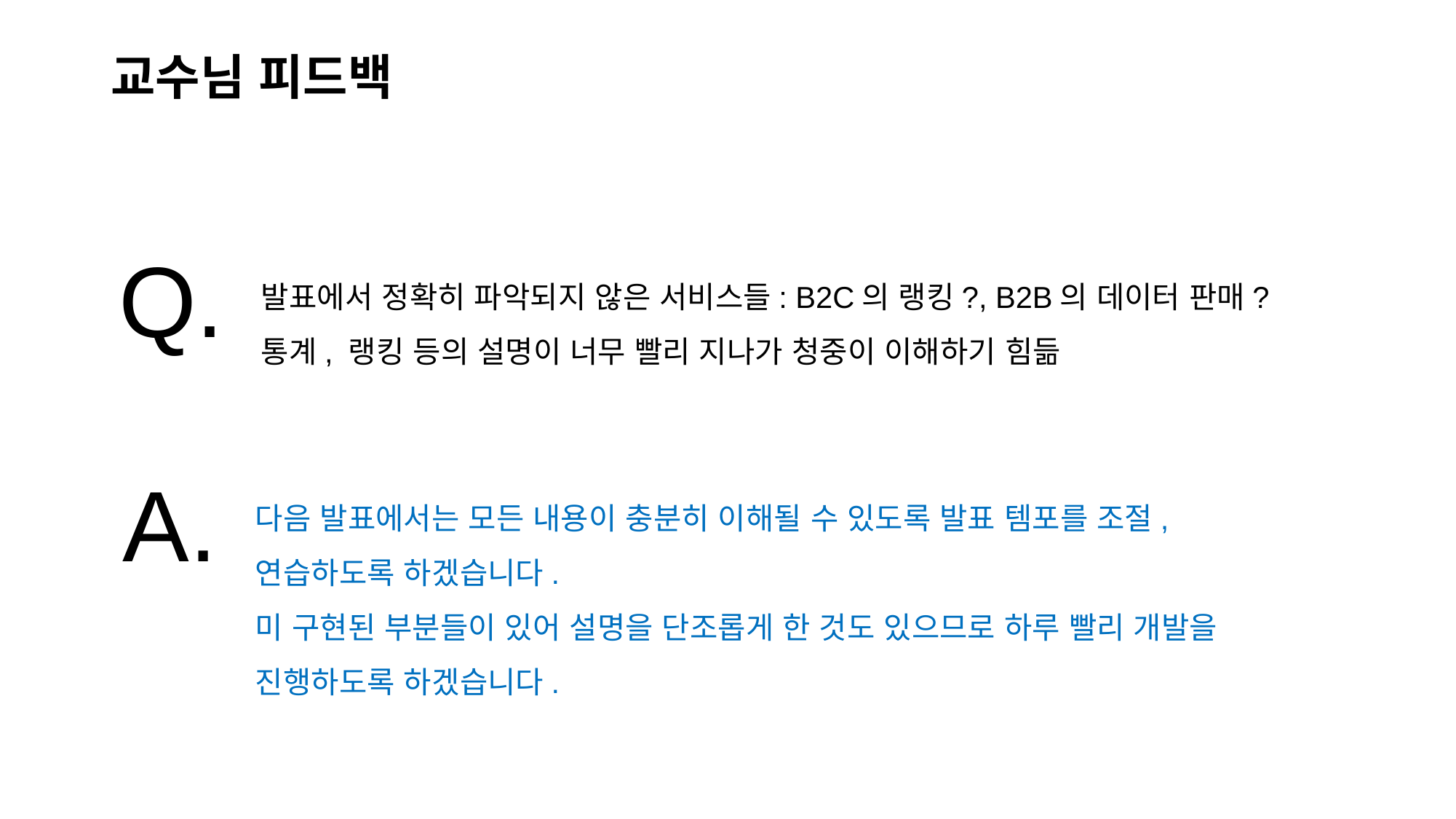

# 교수님 피드백
Q.
발표에서 정확히 파악되지 않은 서비스들: B2C의 랭킹?, B2B의 데이터 판매? 통계, 랭킹 등의 설명이 너무 빨리 지나가 청중이 이해하기 힘듦
A.
다음 발표에서는 모든 내용이 충분히 이해될 수 있도록 발표 템포를 조절, 연습하도록 하겠습니다.
미 구현된 부분들이 있어 설명을 단조롭게 한 것도 있으므로 하루 빨리 개발을 진행하도록 하겠습니다.